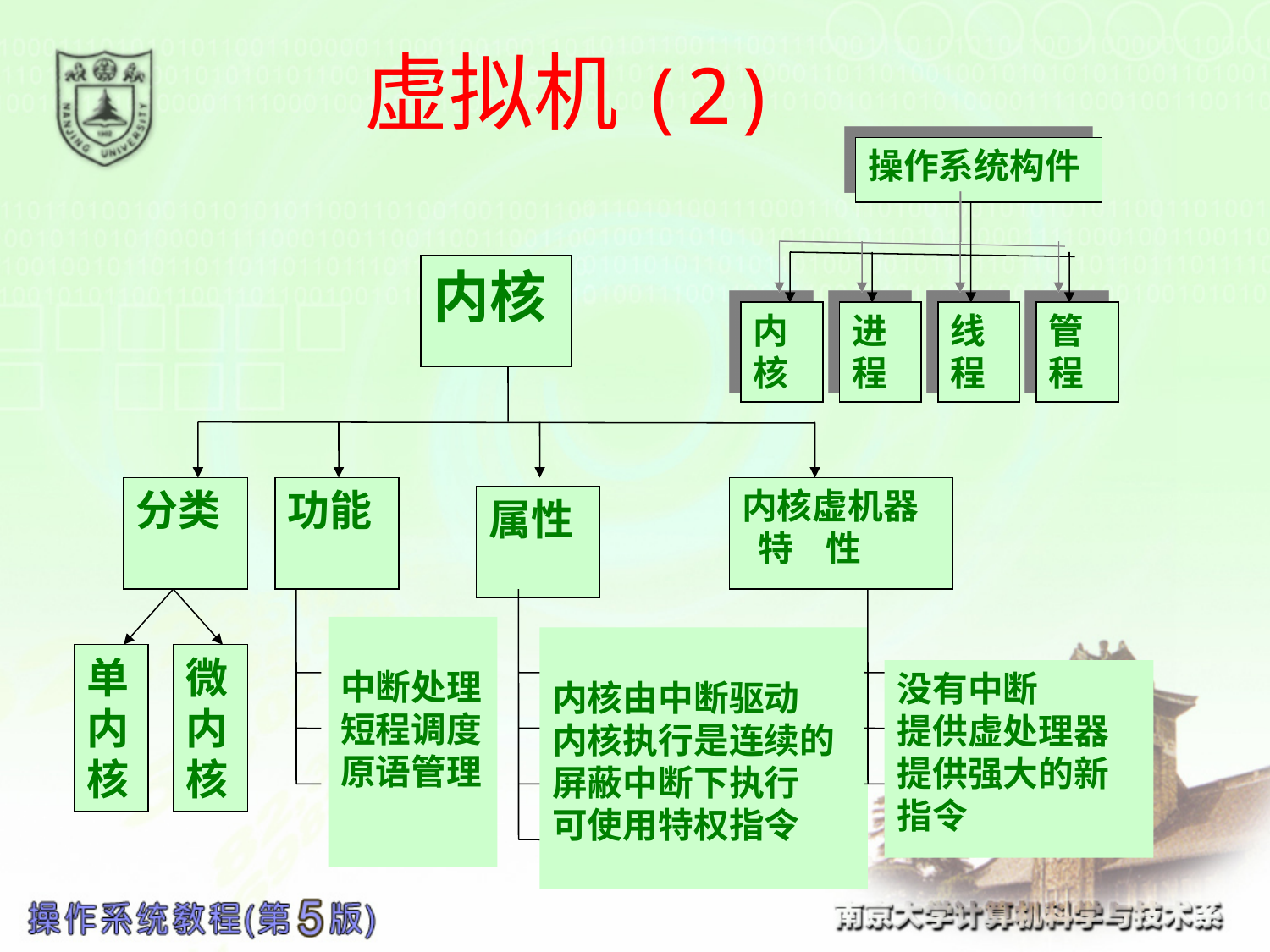

# 虚拟机(2)
操作系统构件

内核
进程
线程
线程
管程
内核

分类
功能
内核虚机器
 特    性
属性

中断处理短程调度
原语管理

内核由中断驱动
内核执行是连续的
屏蔽中断下执行
可使用特权指令
单内核
微内核

没有中断
提供虚处理器
提供强大的新指令